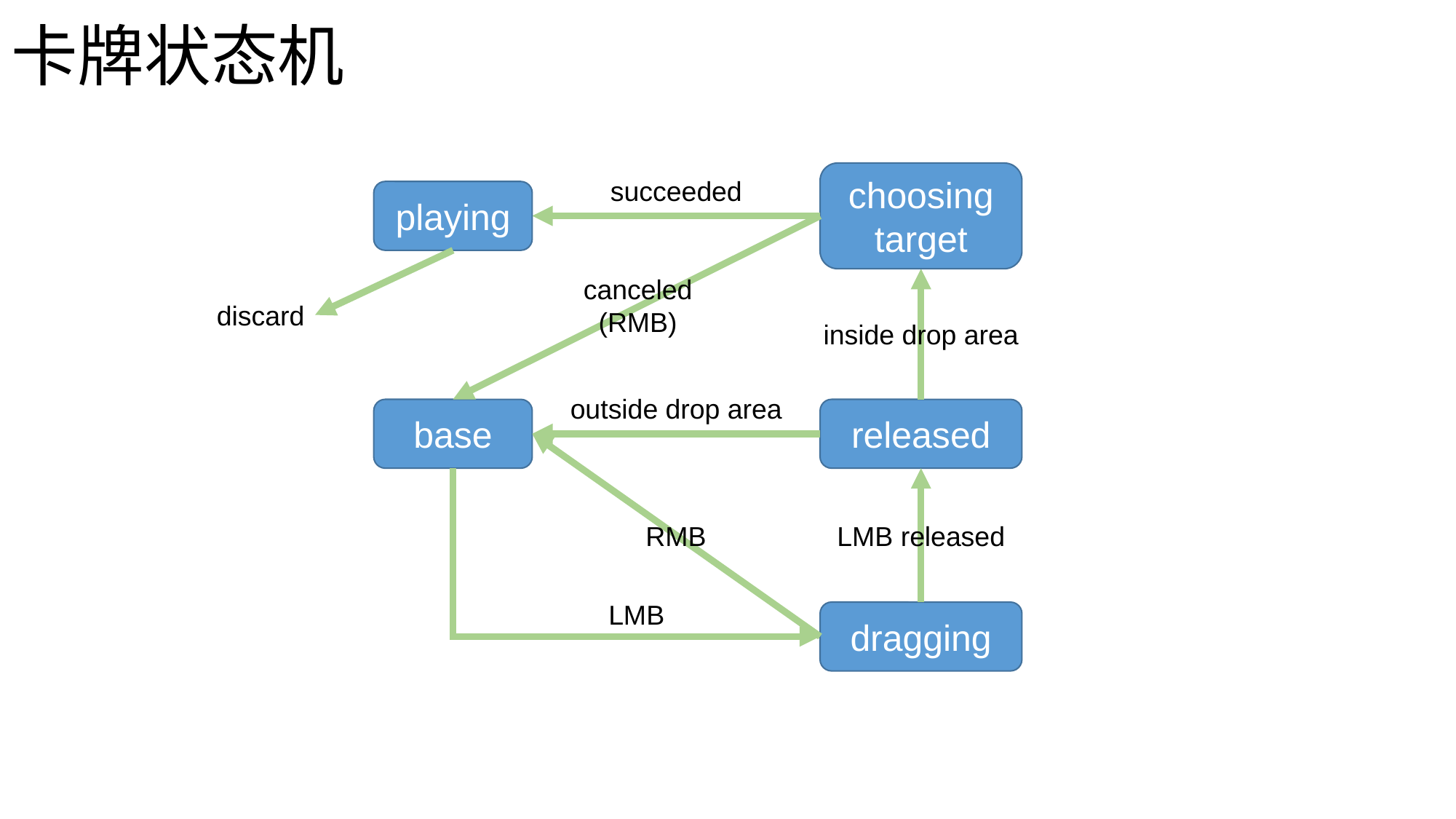

# 卡牌状态机
choosing target
succeeded
playing
canceled
(RMB)
discard
inside drop area
outside drop area
base
released
RMB
LMB released
LMB
dragging